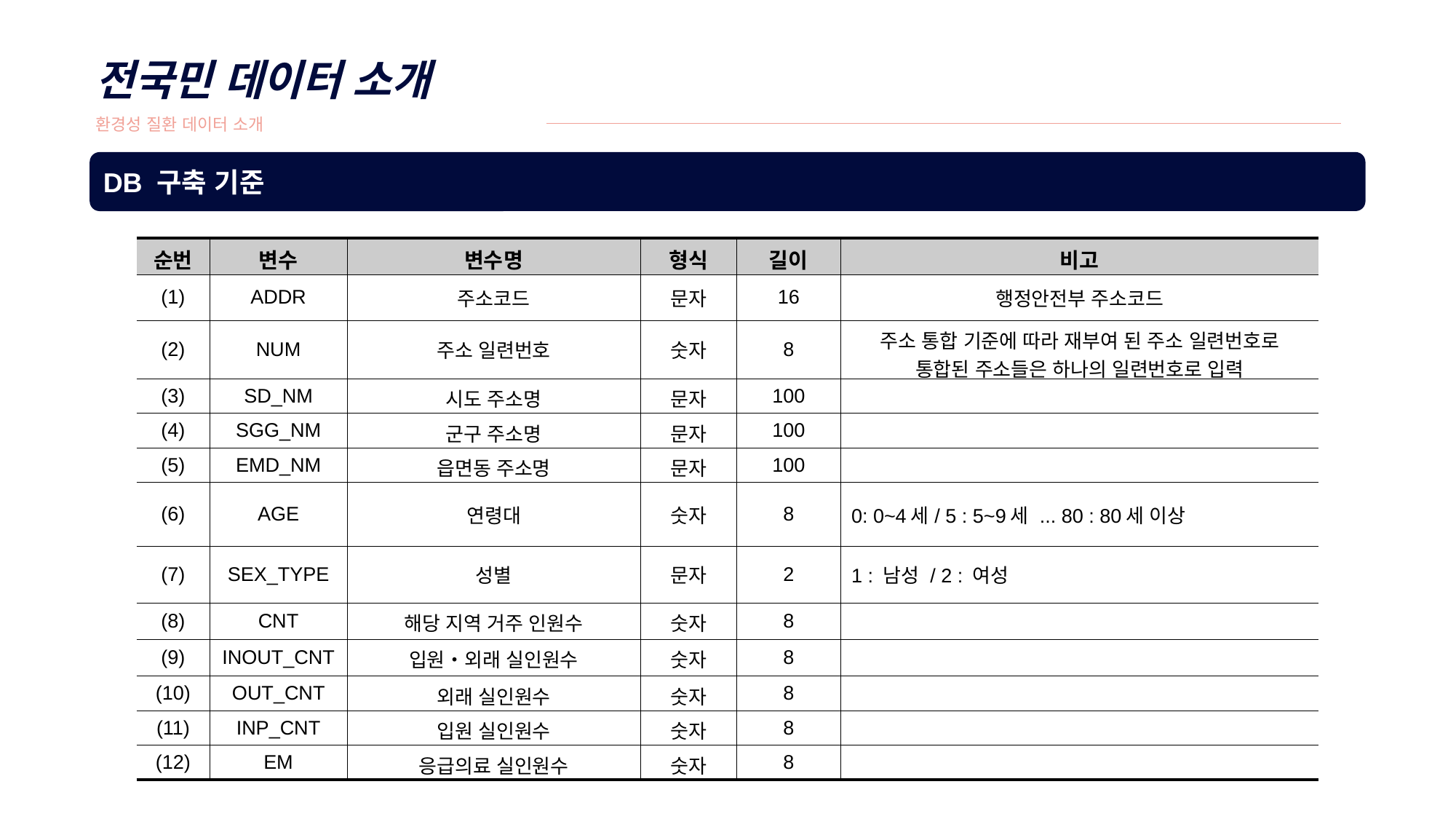

전국민 데이터 소개
환경성 질환 데이터 소개
DB 구축 기준
| 순번 | 변수 | 변수명 | 형식 | 길이 | 비고 |
| --- | --- | --- | --- | --- | --- |
| (1) | ADDR | 주소코드 | 문자 | 16 | 행정안전부 주소코드 |
| (2) | NUM | 주소 일련번호 | 숫자 | 8 | 주소 통합 기준에 따라 재부여 된 주소 일련번호로 통합된 주소들은 하나의 일련번호로 입력 |
| (3) | SD\_NM | 시도 주소명 | 문자 | 100 |  |
| (4) | SGG\_NM | 군구 주소명 | 문자 | 100 |  |
| (5) | EMD\_NM | 읍면동 주소명 | 문자 | 100 |  |
| (6) | AGE | 연령대 | 숫자 | 8 | 0: 0~4세/ 5 : 5~9세 ... 80 : 80세 이상 |
| (7) | SEX\_TYPE | 성별 | 문자 | 2 | 1 : 남성 / 2 : 여성 |
| (8) | CNT | 해당 지역 거주 인원수 | 숫자 | 8 |  |
| (9) | INOUT\_CNT | 입원‧외래 실인원수 | 숫자 | 8 |  |
| (10) | OUT\_CNT | 외래 실인원수 | 숫자 | 8 |  |
| (11) | INP\_CNT | 입원 실인원수 | 숫자 | 8 |  |
| (12) | EM | 응급의료 실인원수 | 숫자 | 8 |  |